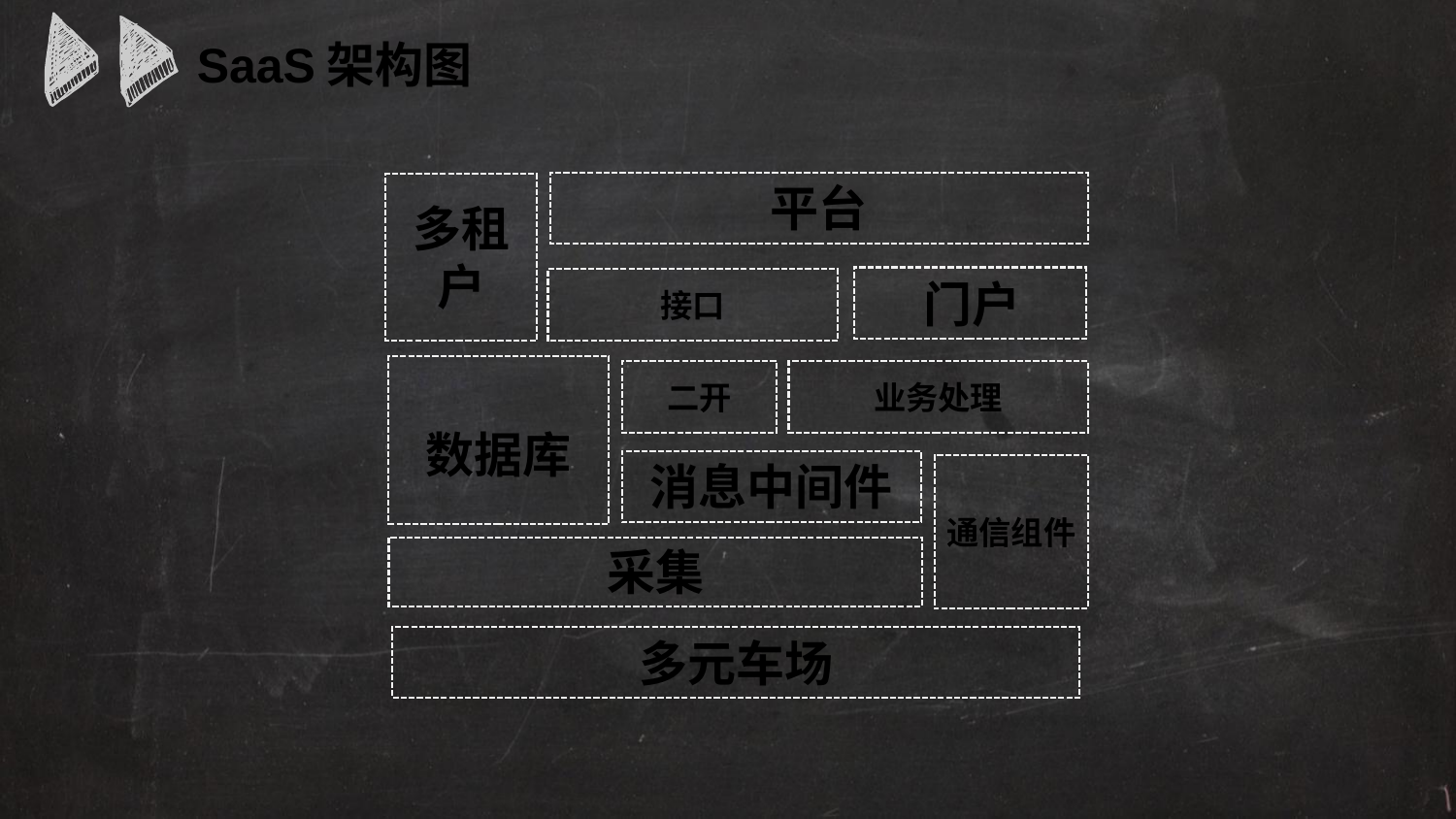

SaaS架构图

平台

多租户

门户
接口

二开
业务处理
数据库
消息中间件

通信组件
采集

多元车场